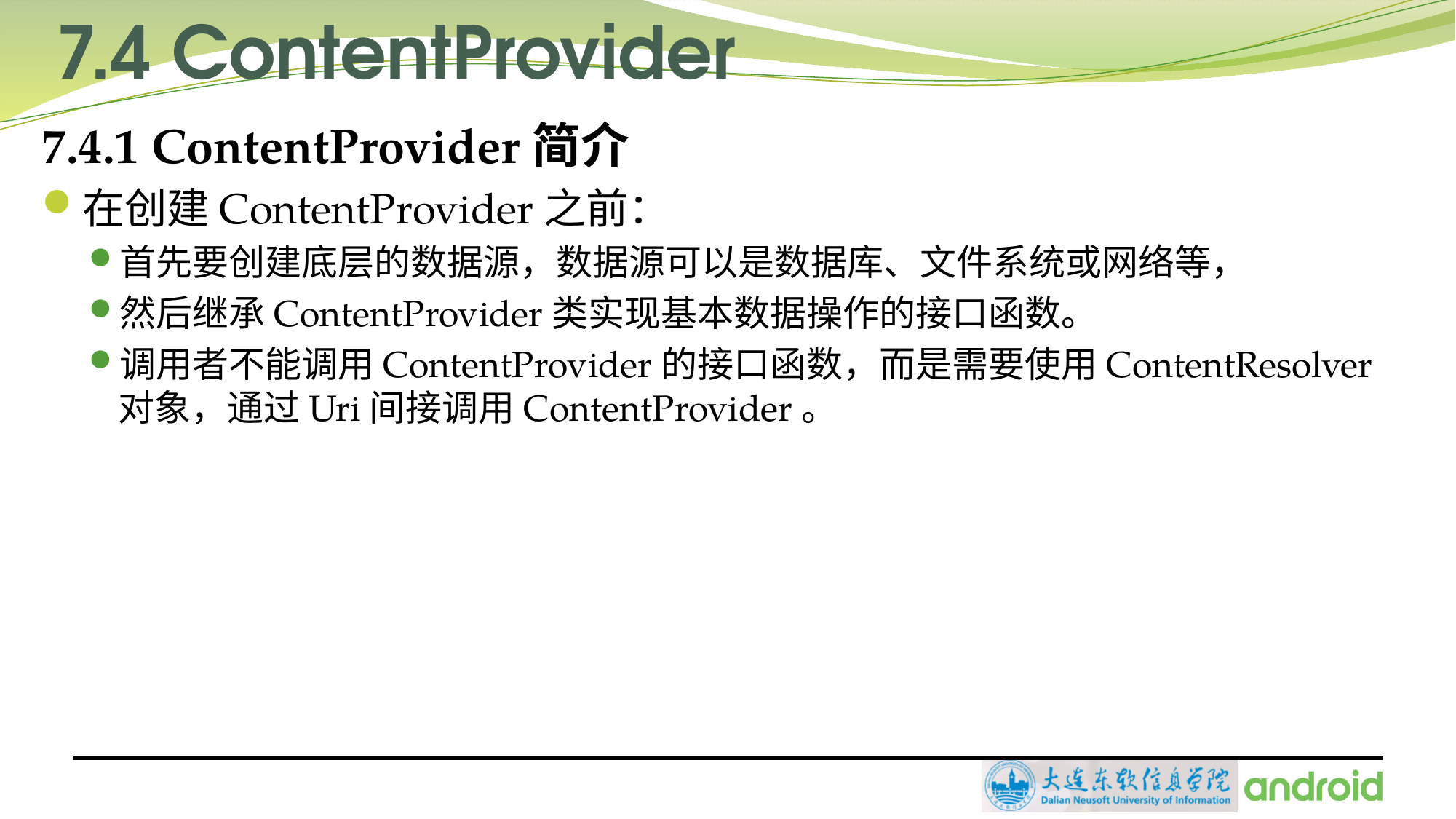

# 7.4 ContentProvider
7.4.1 ContentProvider简介
在创建ContentProvider之前：
首先要创建底层的数据源，数据源可以是数据库、文件系统或网络等，
然后继承ContentProvider类实现基本数据操作的接口函数。
调用者不能调用ContentProvider的接口函数，而是需要使用ContentResolver对象，通过Uri间接调用ContentProvider。